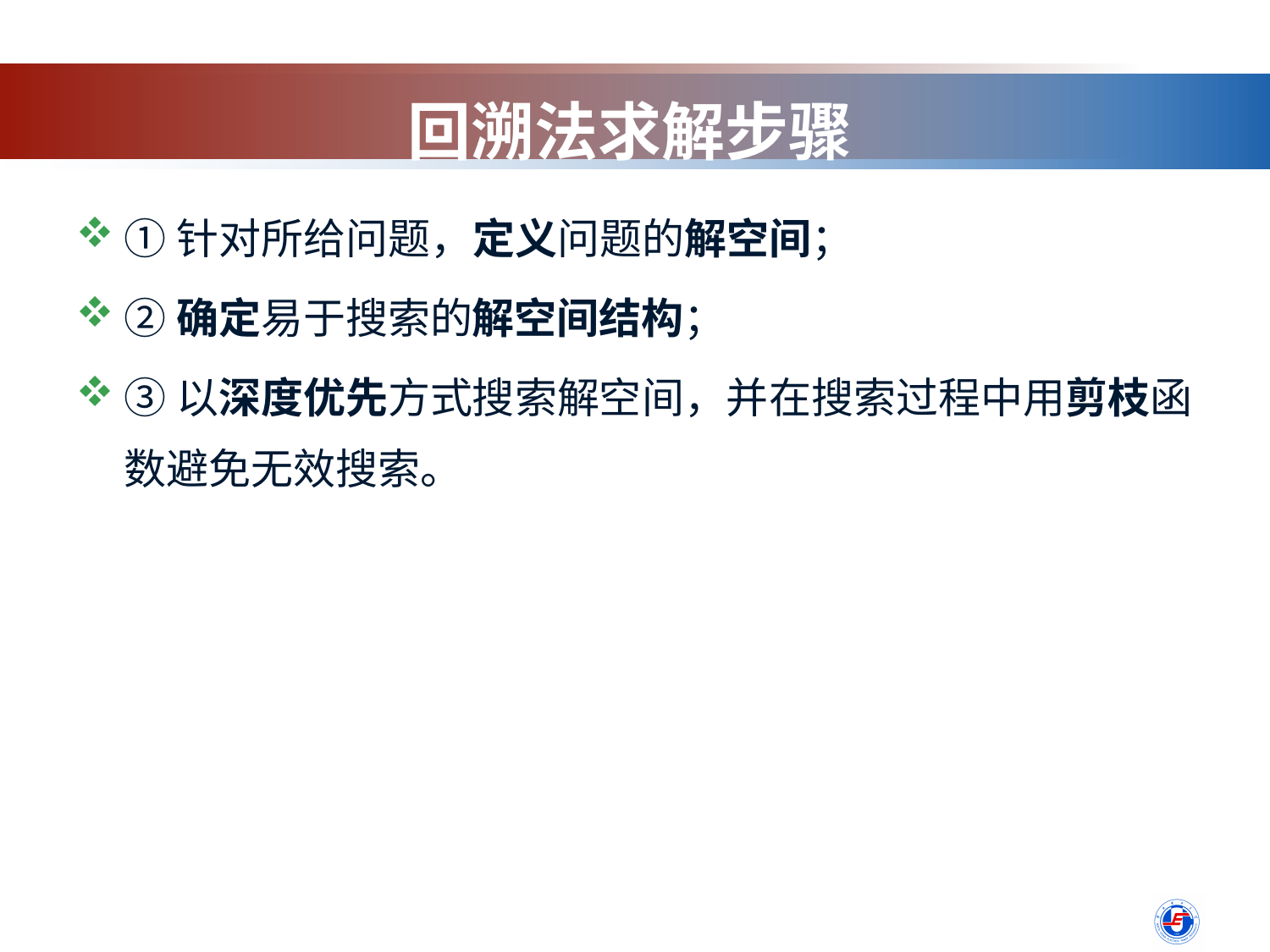

# 回溯法求解步骤
①针对所给问题，定义问题的解空间；
②确定易于搜索的解空间结构；
③以深度优先方式搜索解空间，并在搜索过程中用剪枝函数避免无效搜索。